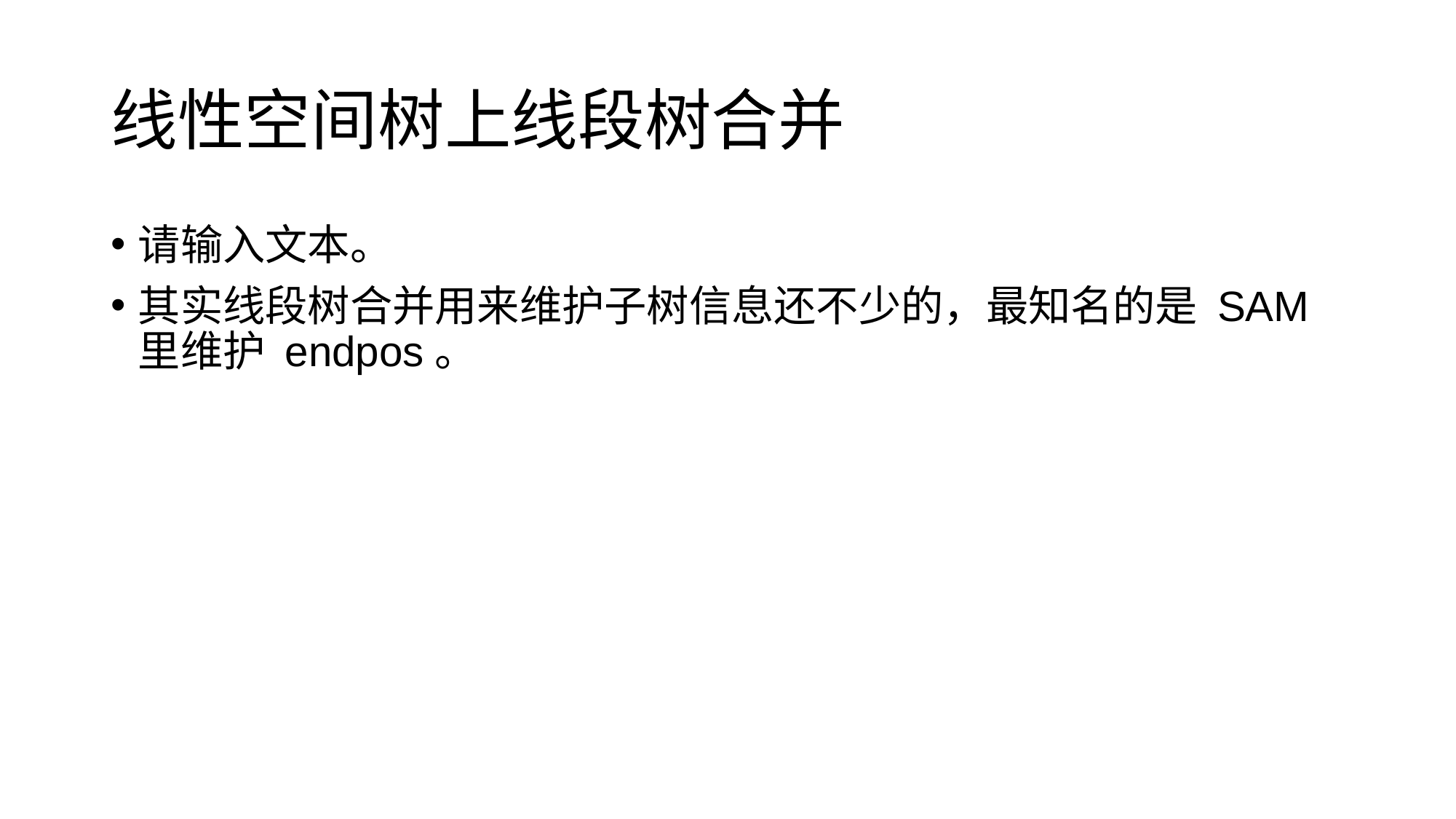

# 线性空间树上线段树合并
请输入文本。
其实线段树合并用来维护子树信息还不少的，最知名的是 SAM 里维护 endpos。